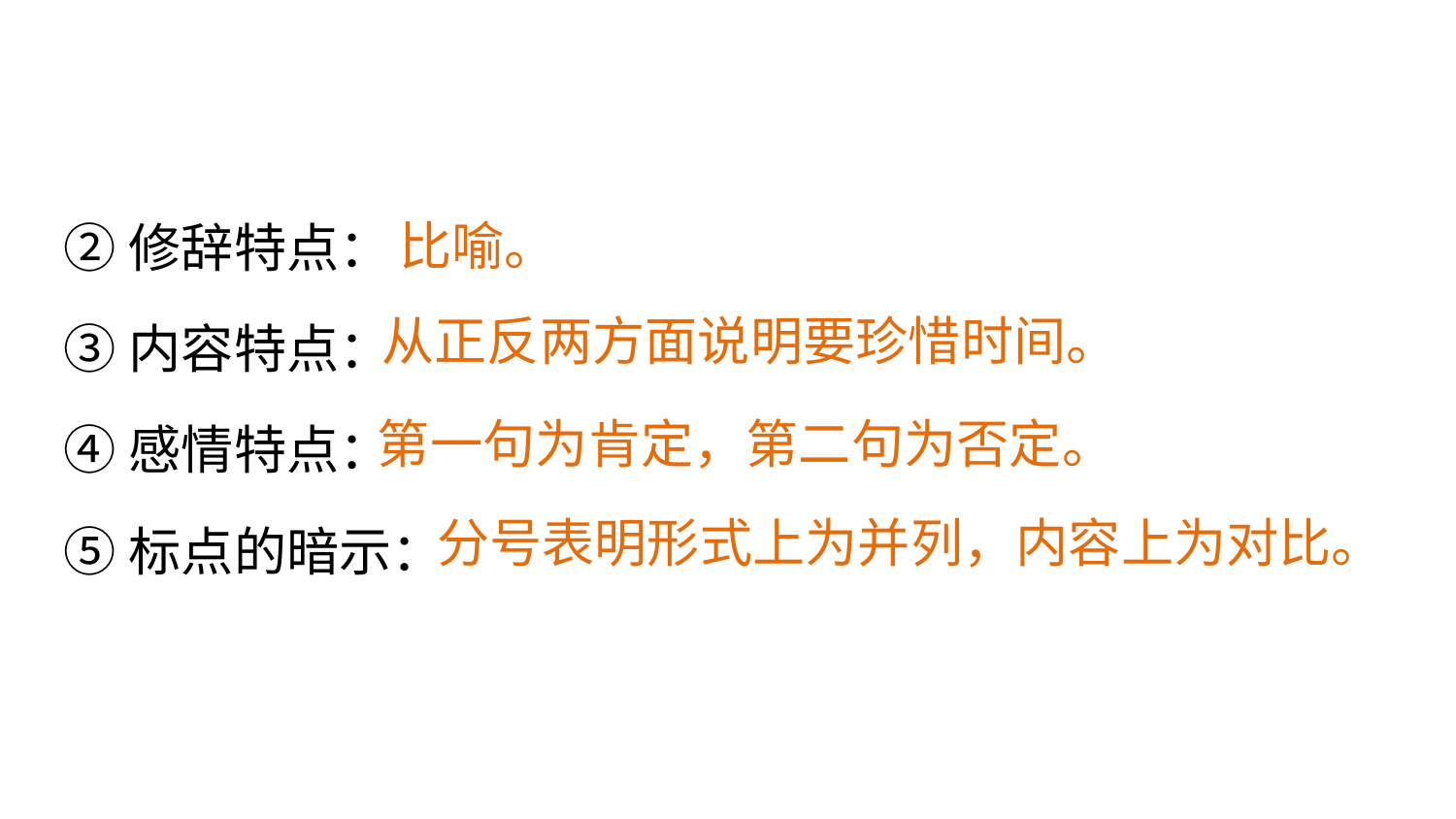

比喻。
②修辞特点：
③内容特点：
④感情特点：
⑤标点的暗示：
从正反两方面说明要珍惜时间。
第一句为肯定，第二句为否定。
分号表明形式上为并列，内容上为对比。